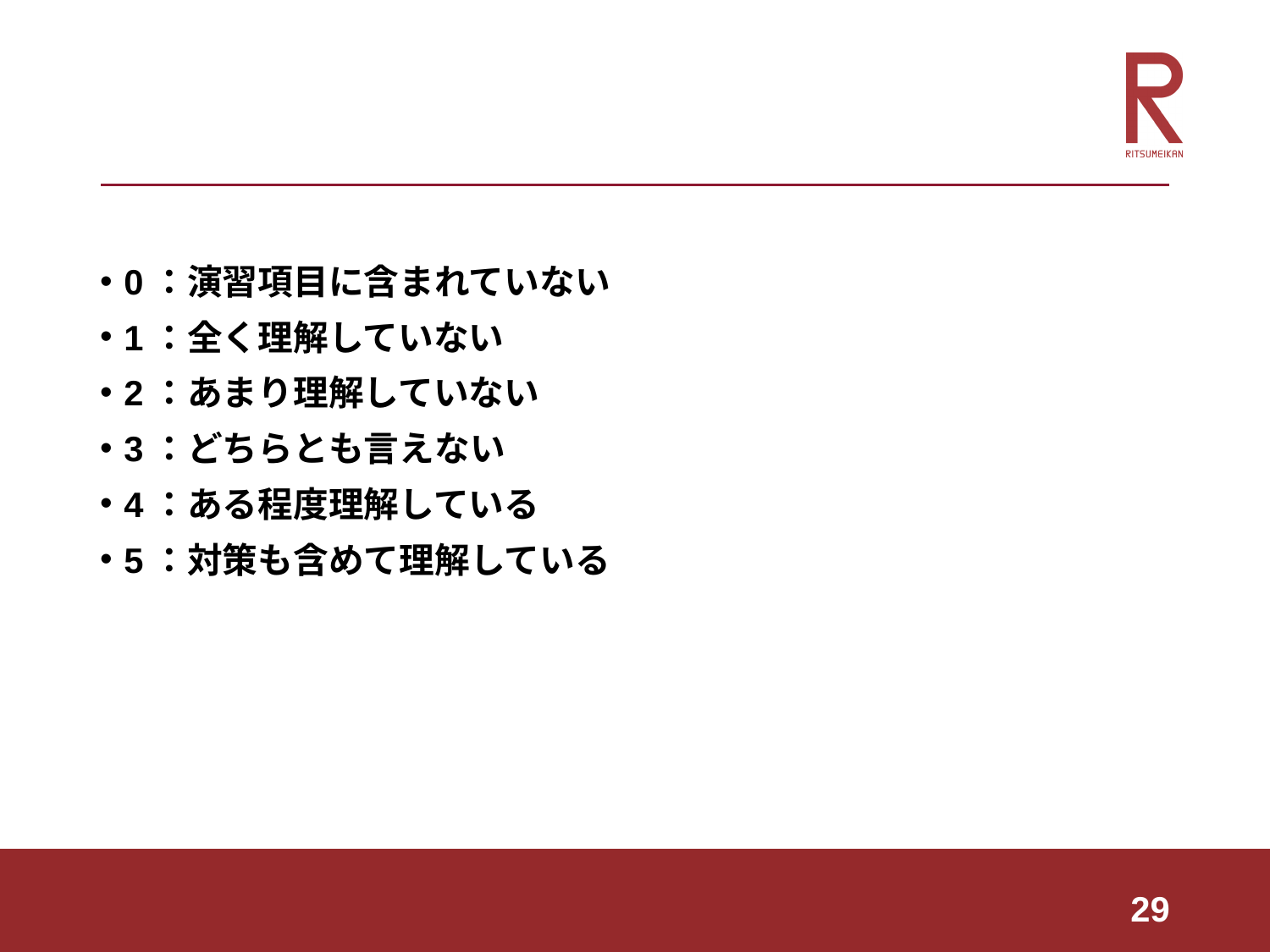

#
0：演習項目に含まれていない
1：全く理解していない
2：あまり理解していない
3：どちらとも言えない
4：ある程度理解している
5：対策も含めて理解している

29